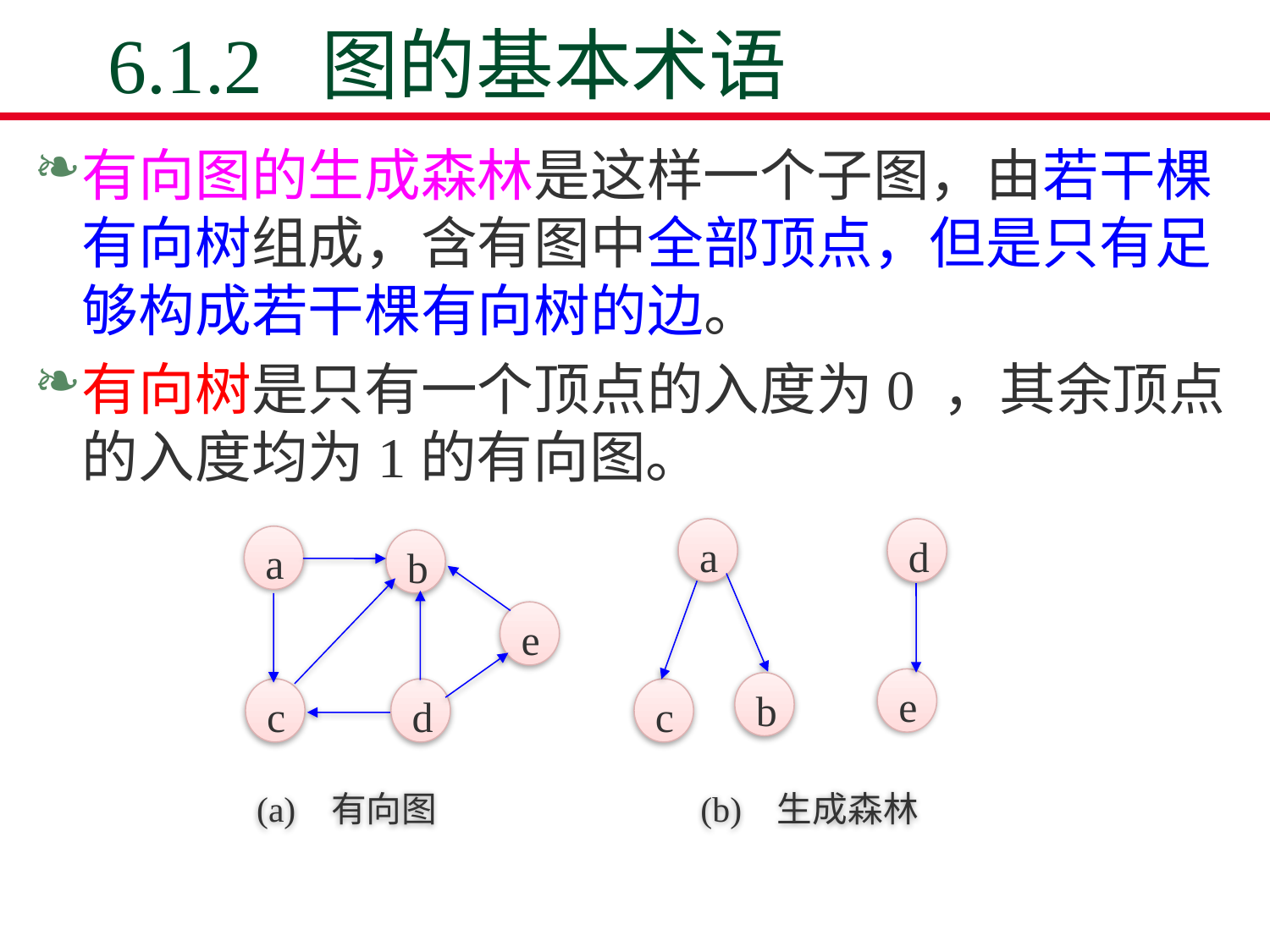

# 6.1.2  图的基本术语
有向图的生成森林是这样一个子图，由若干棵有向树组成，含有图中全部顶点，但是只有足够构成若干棵有向树的边。
有向树是只有一个顶点的入度为0 ，其余顶点的入度均为1的有向图。
a

b
c
d

e
a
b

e

c
d

(a)   有向图
(b)   生成森林